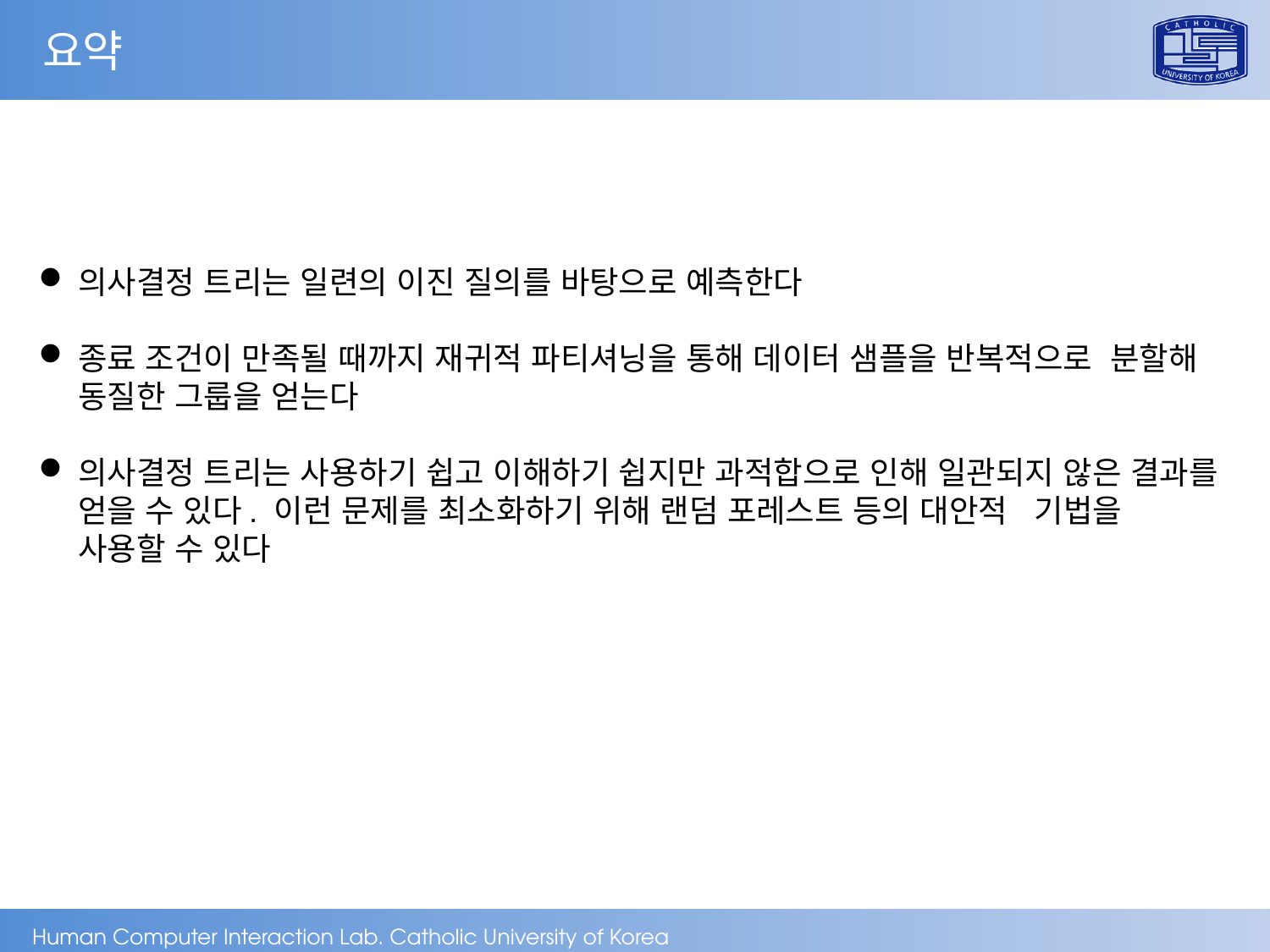

요약
의사결정 트리는 일련의 이진 질의를 바탕으로 예측한다

종료 조건이 만족될 때까지 재귀적 파티셔닝을 통해 데이터 샘플을 반복적으로  분할해 동질한 그룹을 얻는다

의사결정 트리는 사용하기 쉽고 이해하기 쉽지만 과적합으로 인해 일관되지 않은 결과를 얻을 수 있다. 이런 문제를 최소화하기 위해 랜덤 포레스트 등의 대안적   기법을 사용할 수 있다